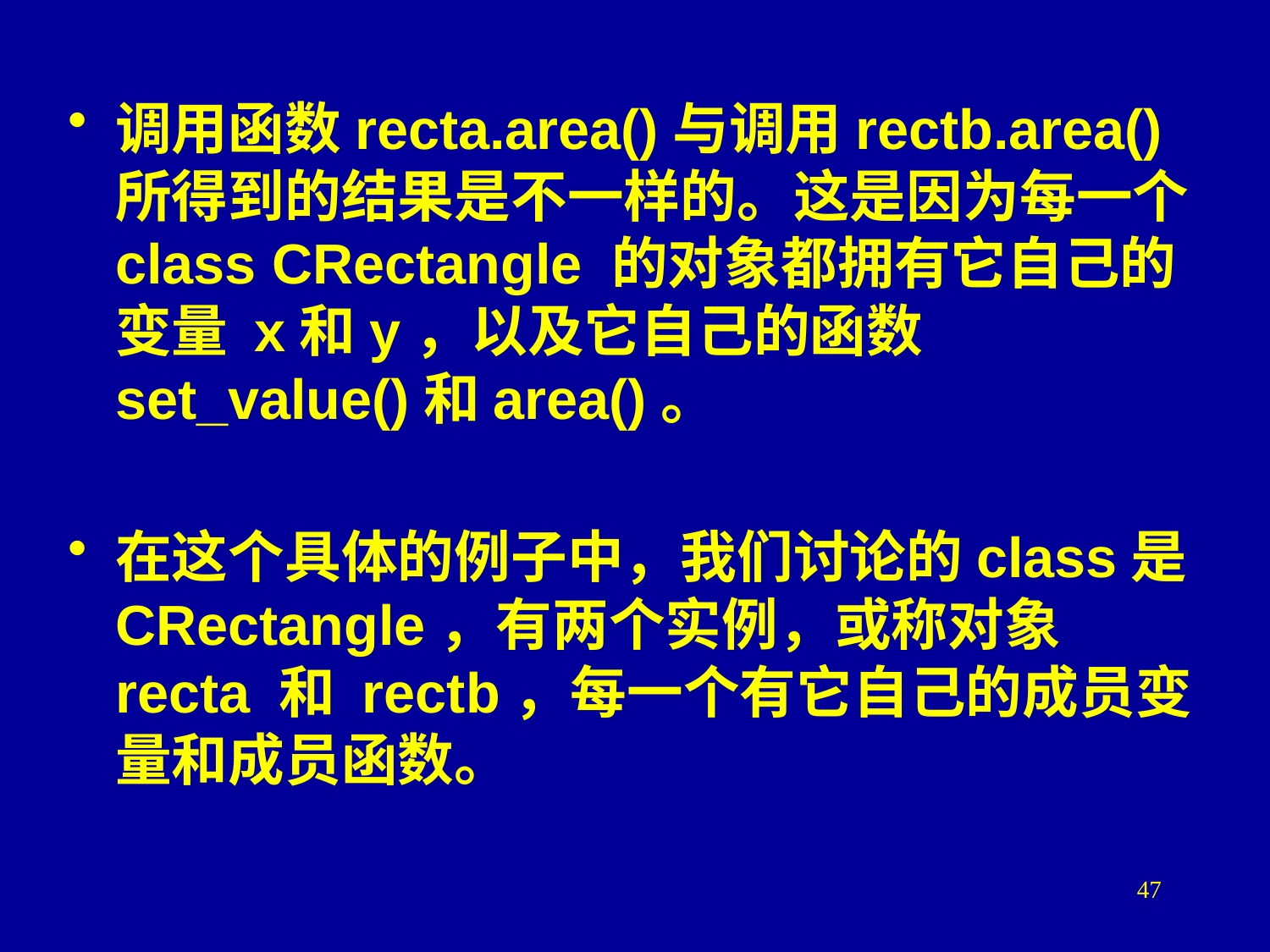

调用函数recta.area()与调用rectb.area()所得到的结果是不一样的。这是因为每一个class CRectangle 的对象都拥有它自己的变量 x和y，以及它自己的函数set_value()和area()。

在这个具体的例子中，我们讨论的class是CRectangle，有两个实例，或称对象recta 和 rectb，每一个有它自己的成员变量和成员函数。
47